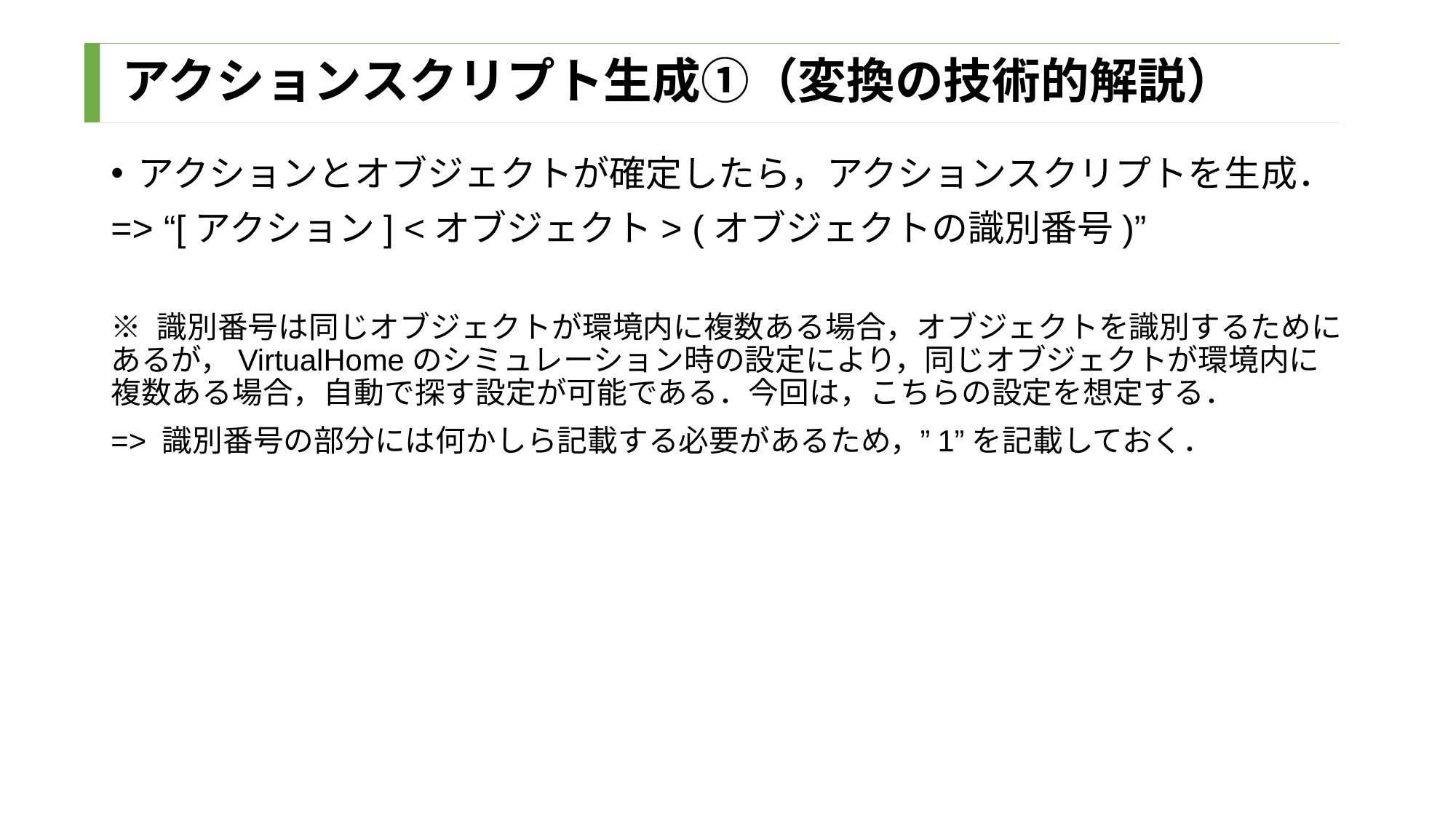

# アクションスクリプト生成①（変換の技術的解説）
アクションとオブジェクトが確定したら，アクションスクリプトを生成．
=> “[アクション] <オブジェクト> (オブジェクトの識別番号)”

※ 識別番号は同じオブジェクトが環境内に複数ある場合，オブジェクトを識別するためにあるが，VirtualHomeのシミュレーション時の設定により，同じオブジェクトが環境内に複数ある場合，自動で探す設定が可能である．今回は，こちらの設定を想定する．
=> 識別番号の部分には何かしら記載する必要があるため，”1”を記載しておく．